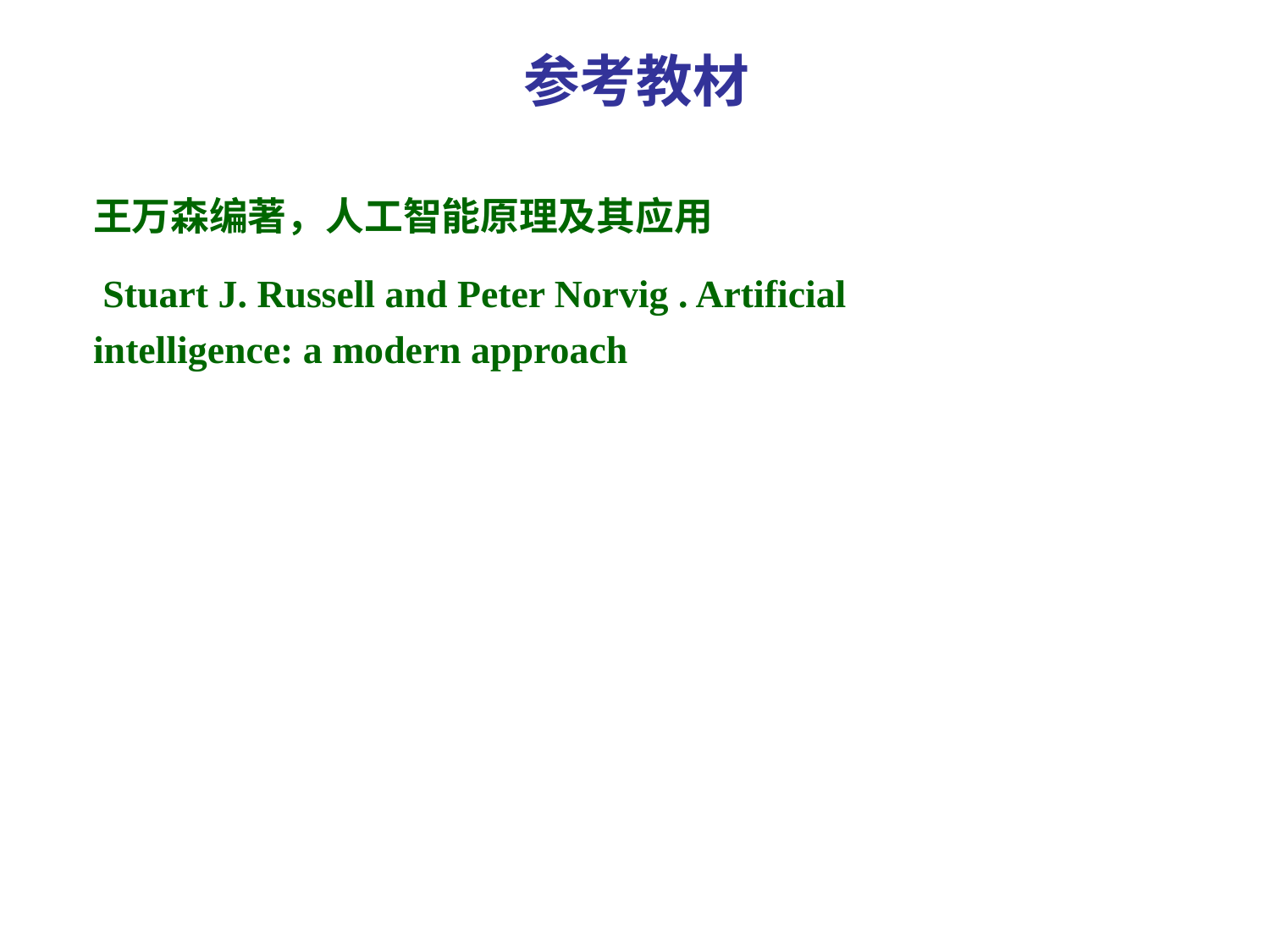

参考教材
王万森编著，人工智能原理及其应用
 Stuart J. Russell and Peter Norvig . Artificial intelligence: a modern approach